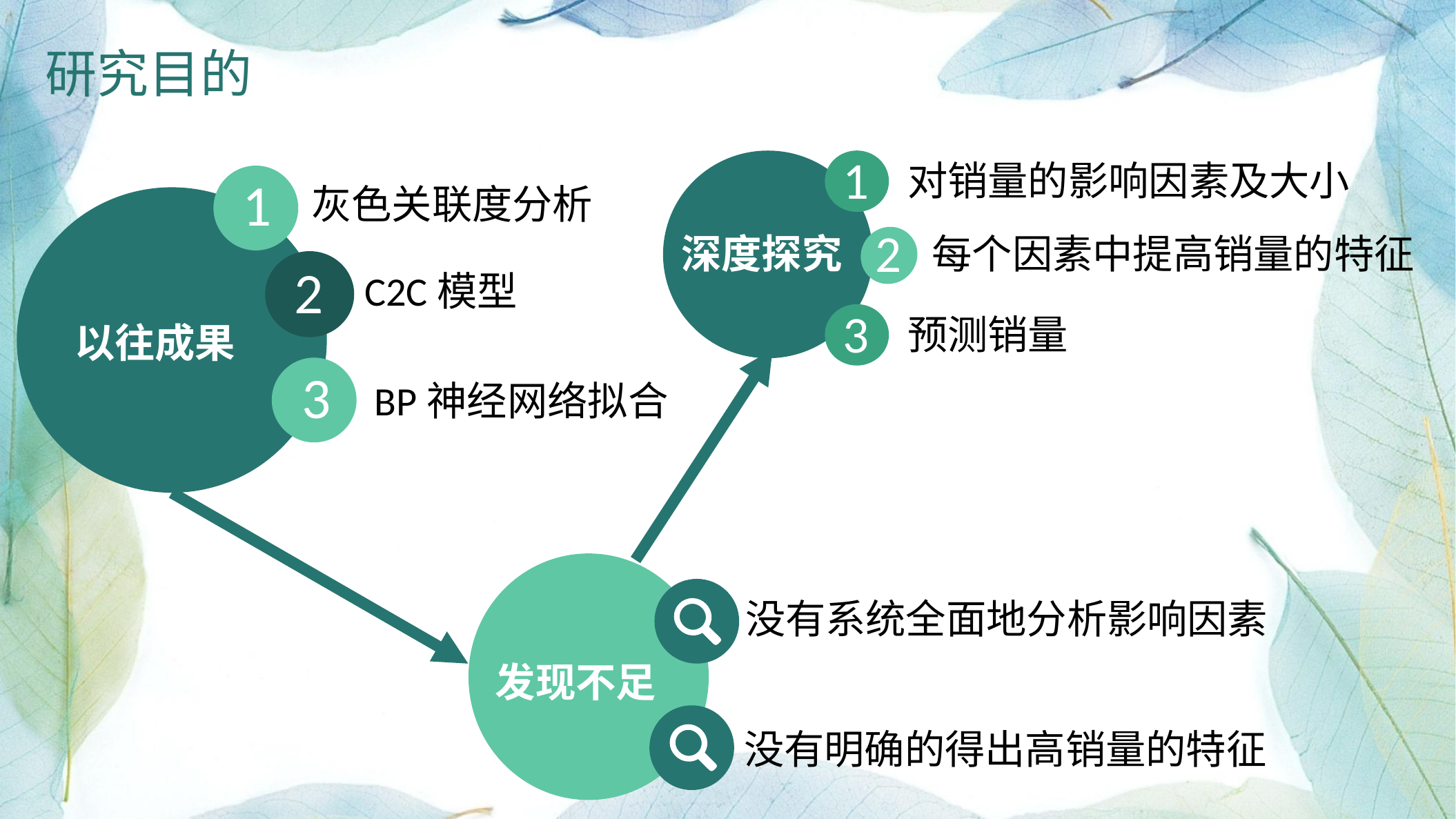

研究目的
1

对销量的影响因素及大小
2
每个因素中提高销量的特征

3

预测销量

1

灰色关联度分析
2

C2C模型
3

BP神经网络拟合

深度探究
以往成果

没有系统全面地分析影响因素

没有明确的得出高销量的特征

发现不足